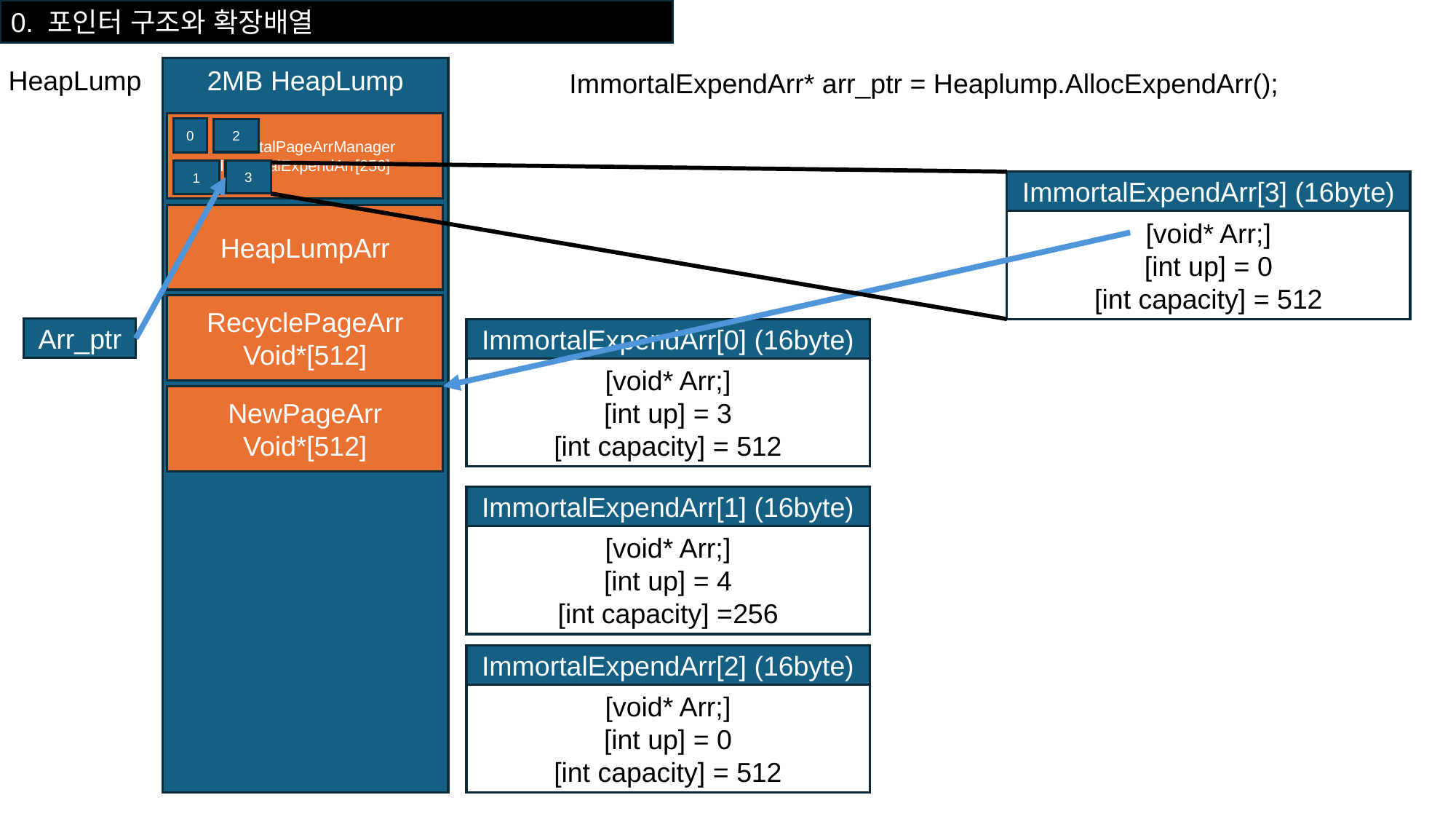

0. 포인터 구조와 확장배열
HeapLump
2MB HeapLump
ImmortalExpendArr* arr_ptr = Heaplump.AllocExpendArr();
ImmortalPageArrManager
ImmortalExpendArr[256]
0
2
3
1
ImmortalExpendArr[3] (16byte)
HeapLumpArr
[void* Arr;]
[int up] = 0
[int capacity] = 512
RecyclePageArr
Void*[512]
Arr_ptr
ImmortalExpendArr[0] (16byte)
[void* Arr;]
[int up] = 3
[int capacity] = 512
NewPageArr
Void*[512]
ImmortalExpendArr[1] (16byte)
[void* Arr;]
[int up] = 4
[int capacity] =256
ImmortalExpendArr[2] (16byte)
[void* Arr;]
[int up] = 0
[int capacity] = 512